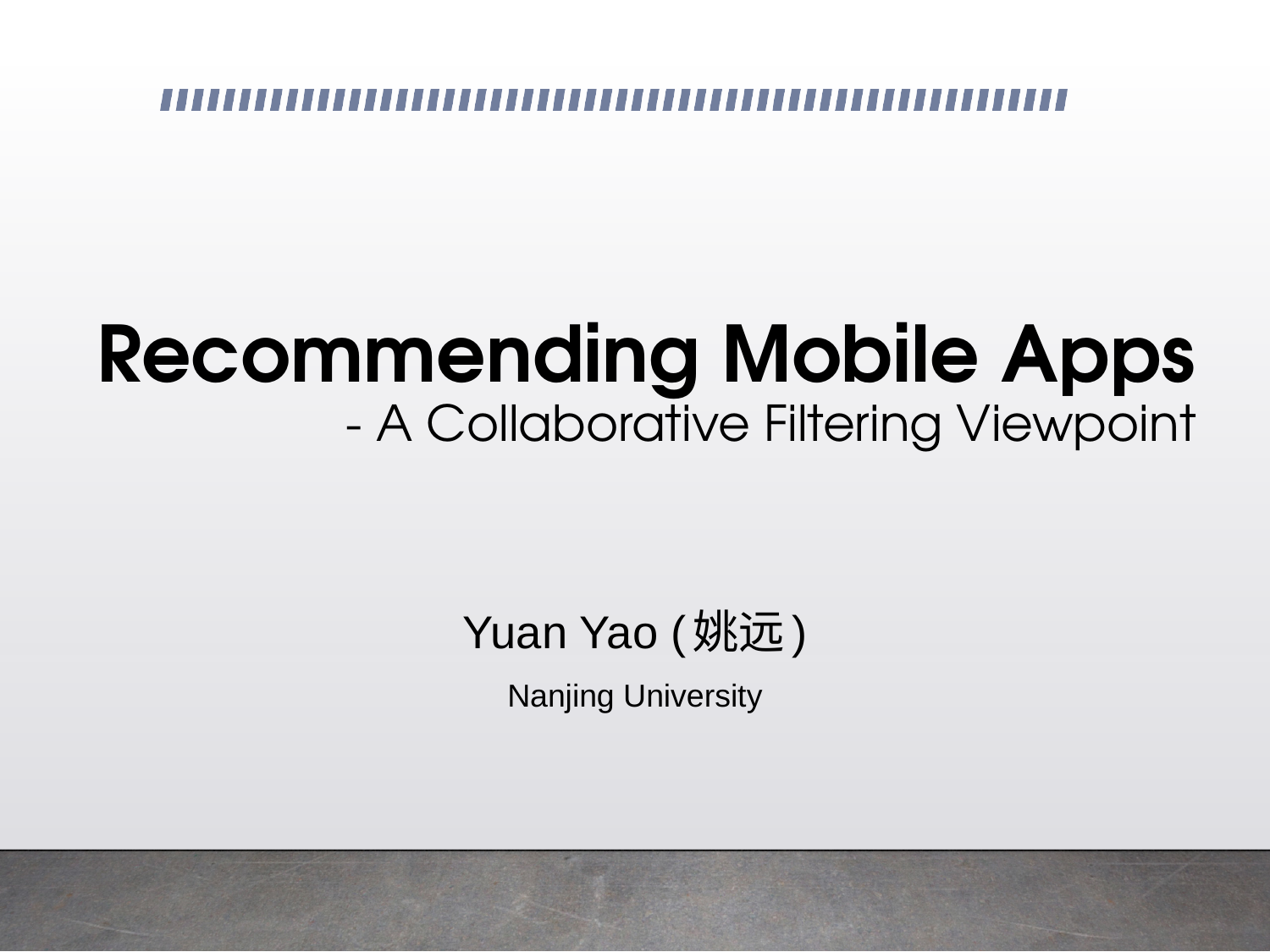

# Recommending Mobile Apps - A Collaborative Filtering Viewpoint
Yuan Yao (姚远)
Nanjing University